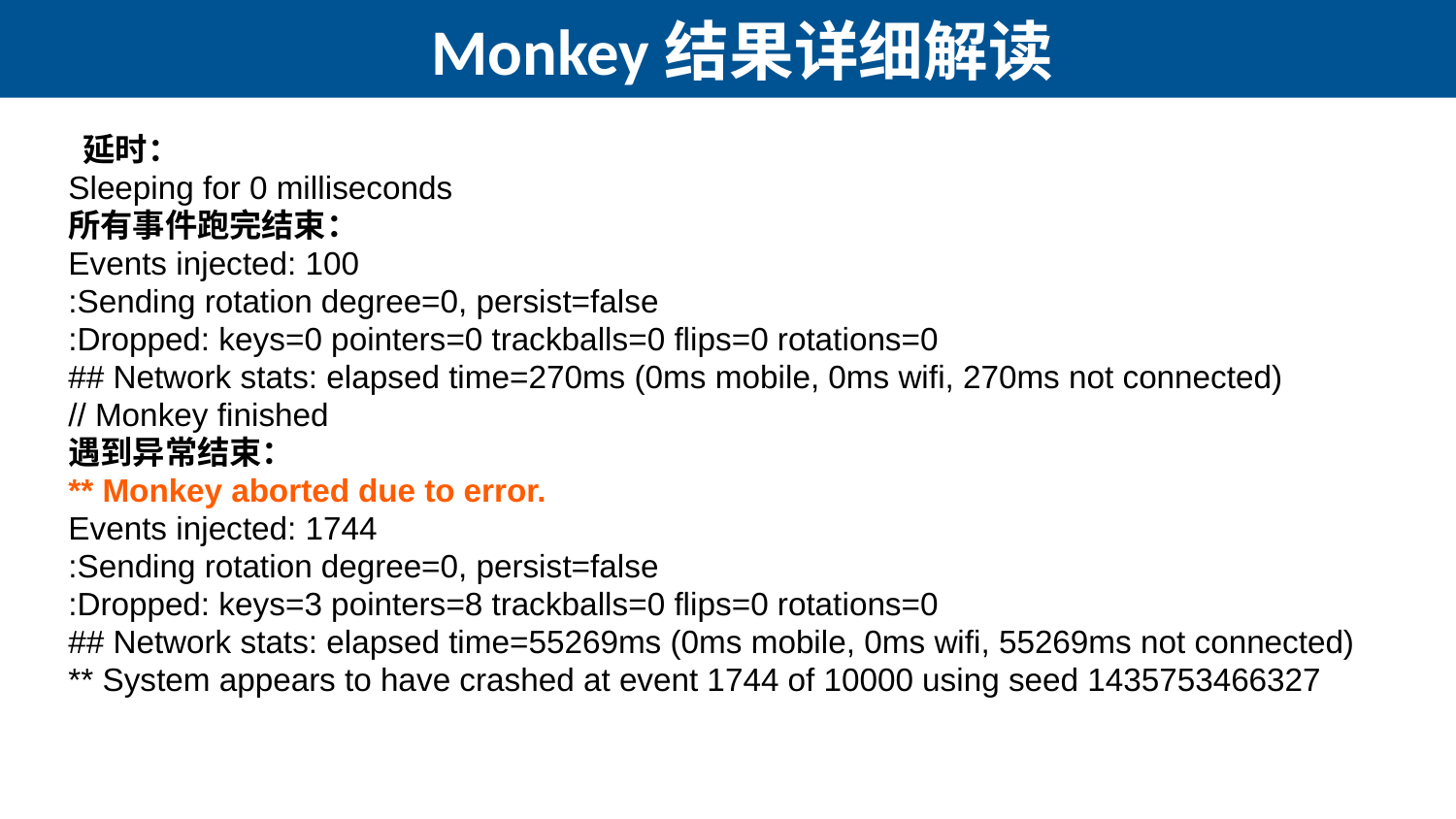

# Monkey结果详细解读
 延时：
Sleeping for 0 milliseconds
所有事件跑完结束：
Events injected: 100
:Sending rotation degree=0, persist=false
:Dropped: keys=0 pointers=0 trackballs=0 flips=0 rotations=0
## Network stats: elapsed time=270ms (0ms mobile, 0ms wifi, 270ms not connected)
// Monkey finished
遇到异常结束：
** Monkey aborted due to error.
Events injected: 1744
:Sending rotation degree=0, persist=false
:Dropped: keys=3 pointers=8 trackballs=0 flips=0 rotations=0
## Network stats: elapsed time=55269ms (0ms mobile, 0ms wifi, 55269ms not connected)
** System appears to have crashed at event 1744 of 10000 using seed 1435753466327